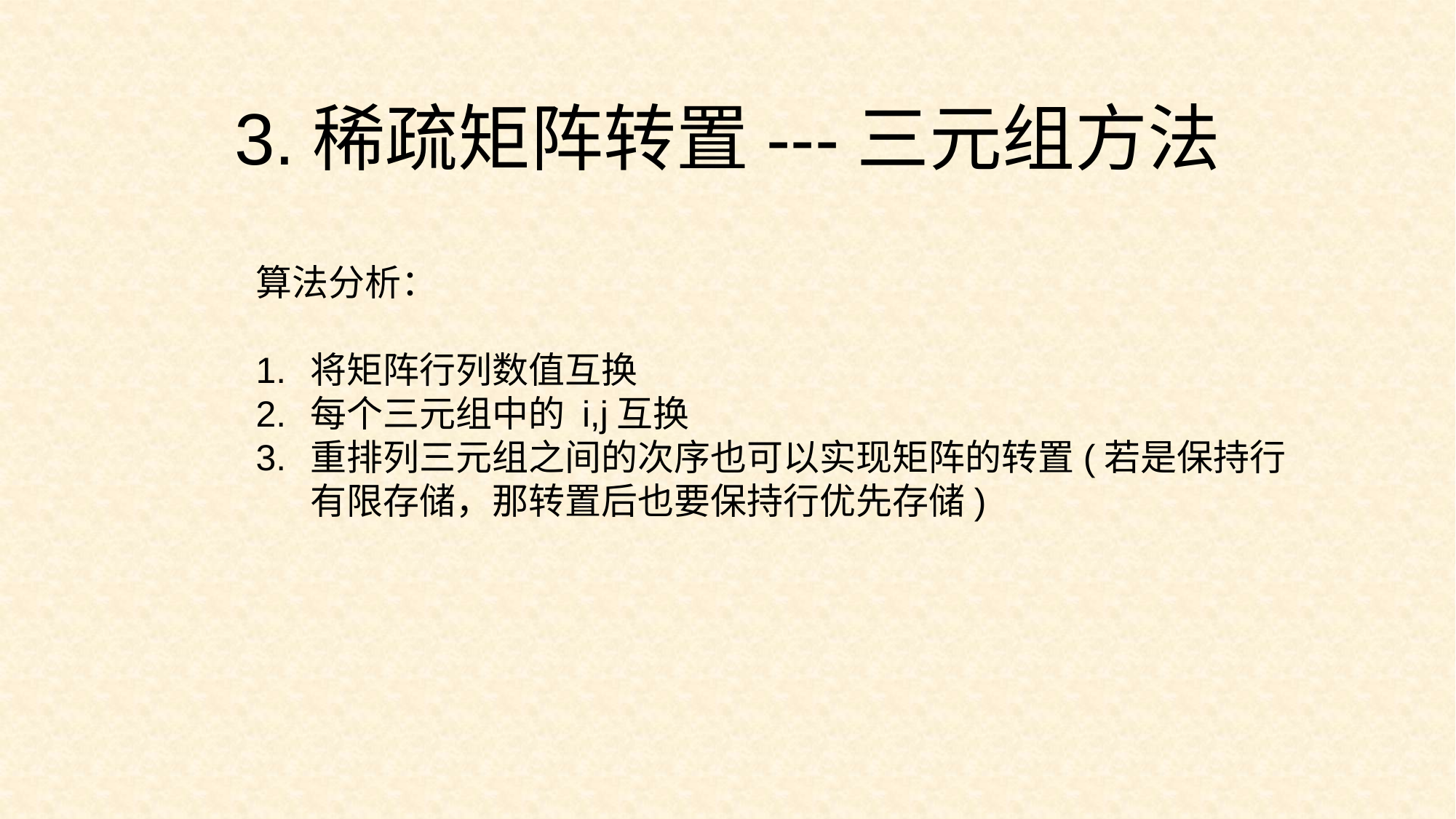

3.稀疏矩阵转置---三元组方法
算法分析：

将矩阵行列数值互换
每个三元组中的 i,j互换
重排列三元组之间的次序也可以实现矩阵的转置(若是保持行有限存储，那转置后也要保持行优先存储)